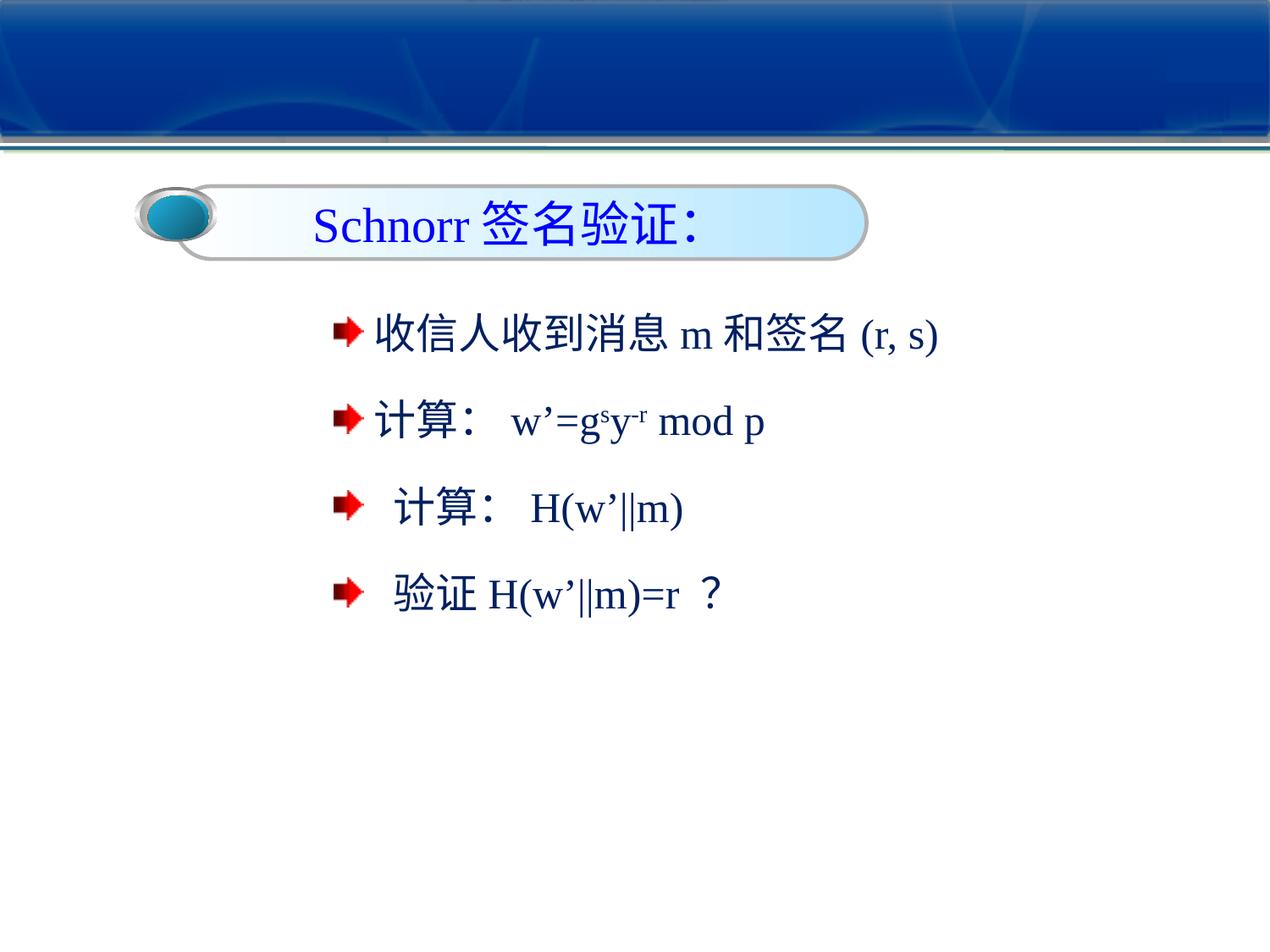

Schnorr签名验证：

收信人收到消息m和签名(r, s)
计算：w’=gsy-r mod p
 计算：H(w’||m)
 验证H(w’||m)=r ？